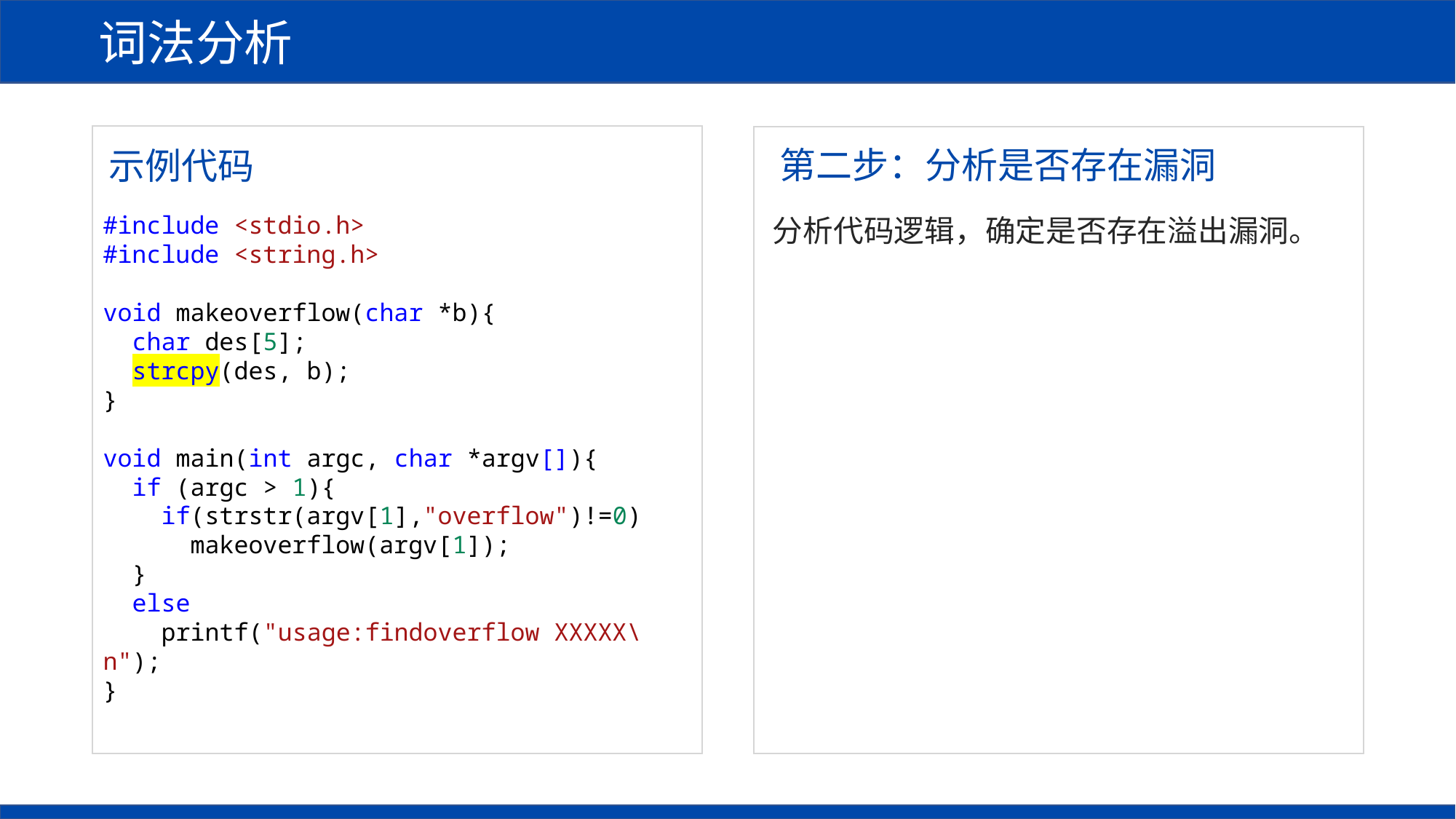

词法分析

第二步：分析是否存在漏洞
示例代码
分析代码逻辑，确定是否存在溢出漏洞。
#include <stdio.h>
#include <string.h>

void makeoverflow(char *b){
  char des[5];
  strcpy(des, b);
}

void main(int argc, char *argv[]){
  if (argc > 1){
    if(strstr(argv[1],"overflow")!=0)
      makeoverflow(argv[1]);
  }
  else
    printf("usage:findoverflow XXXXX\n");
}